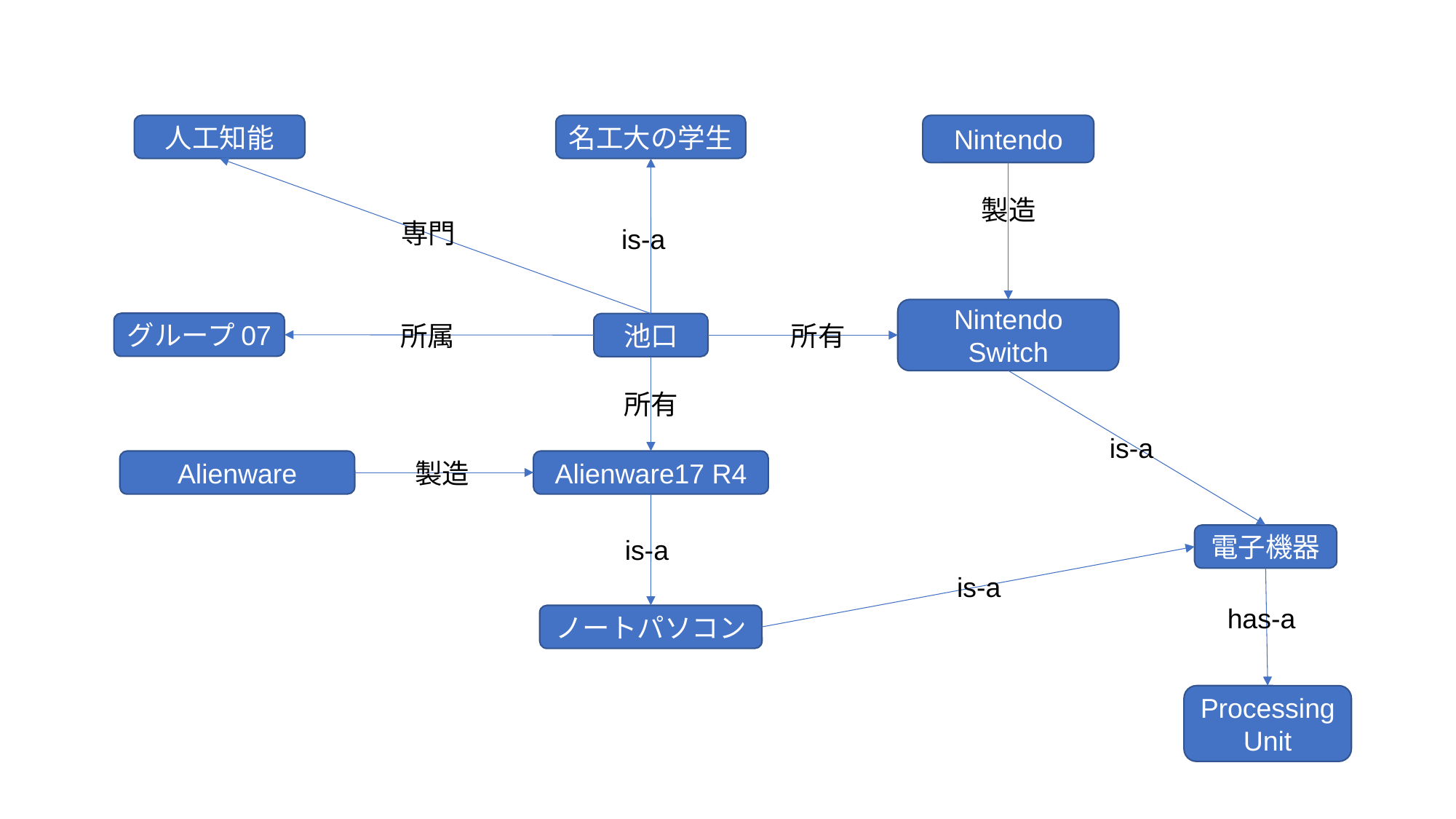

人工知能
名工大の学生
Nintendo
製造
専門
is-a
Nintendo Switch
グループ07
所属
池口
所有
所有
is-a
Alienware
製造
Alienware17 R4
電子機器
is-a
is-a
has-a
ノートパソコン
Processing Unit